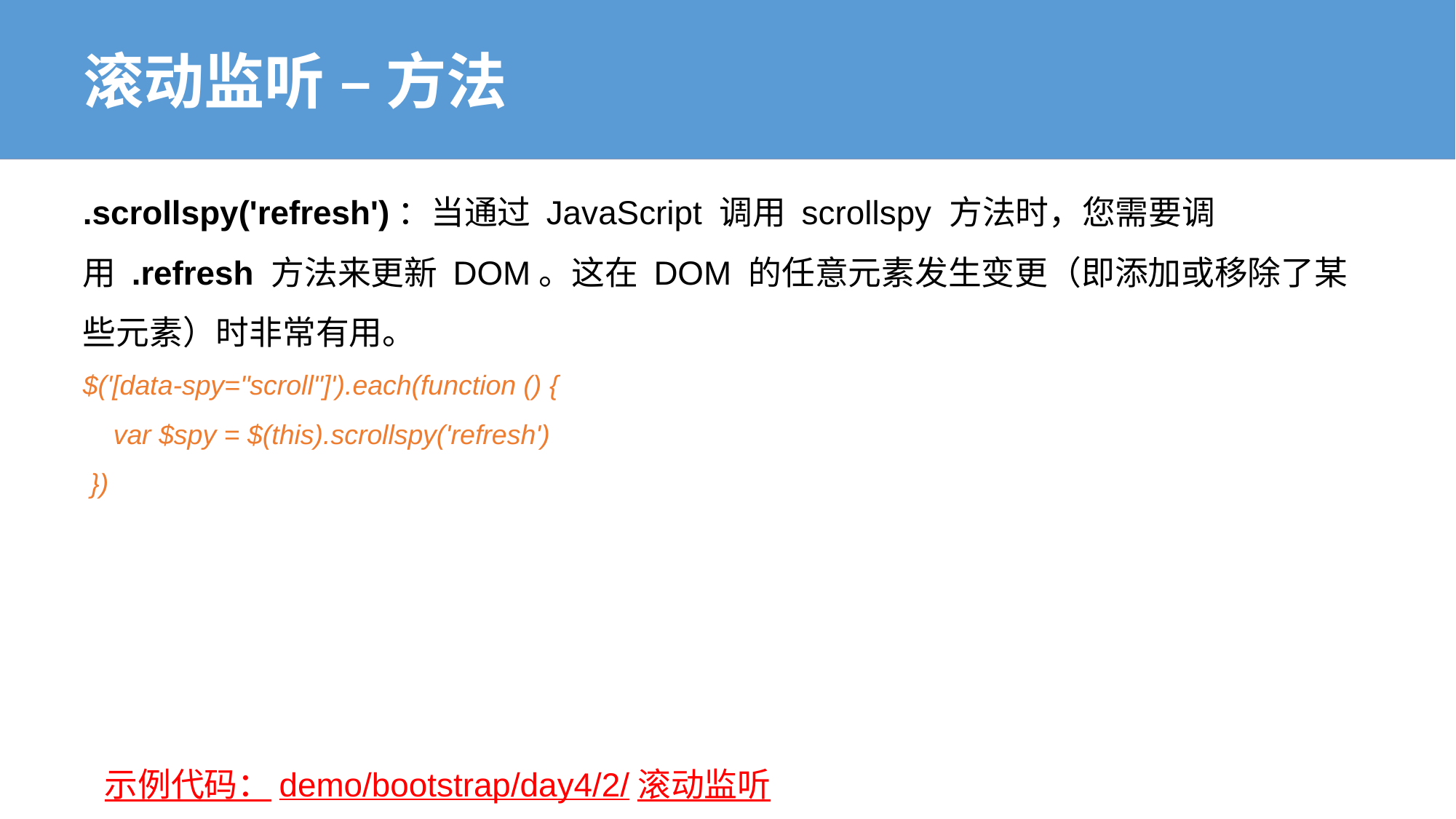

# 滚动监听 – 方法
.scrollspy('refresh')：当通过 JavaScript 调用 scrollspy 方法时，您需要调用 .refresh 方法来更新 DOM。这在 DOM 的任意元素发生变更（即添加或移除了某些元素）时非常有用。
$('[data-spy="scroll"]').each(function () {
    var $spy = $(this).scrollspy('refresh')
 })
示例代码：demo/bootstrap/day4/2/滚动监听